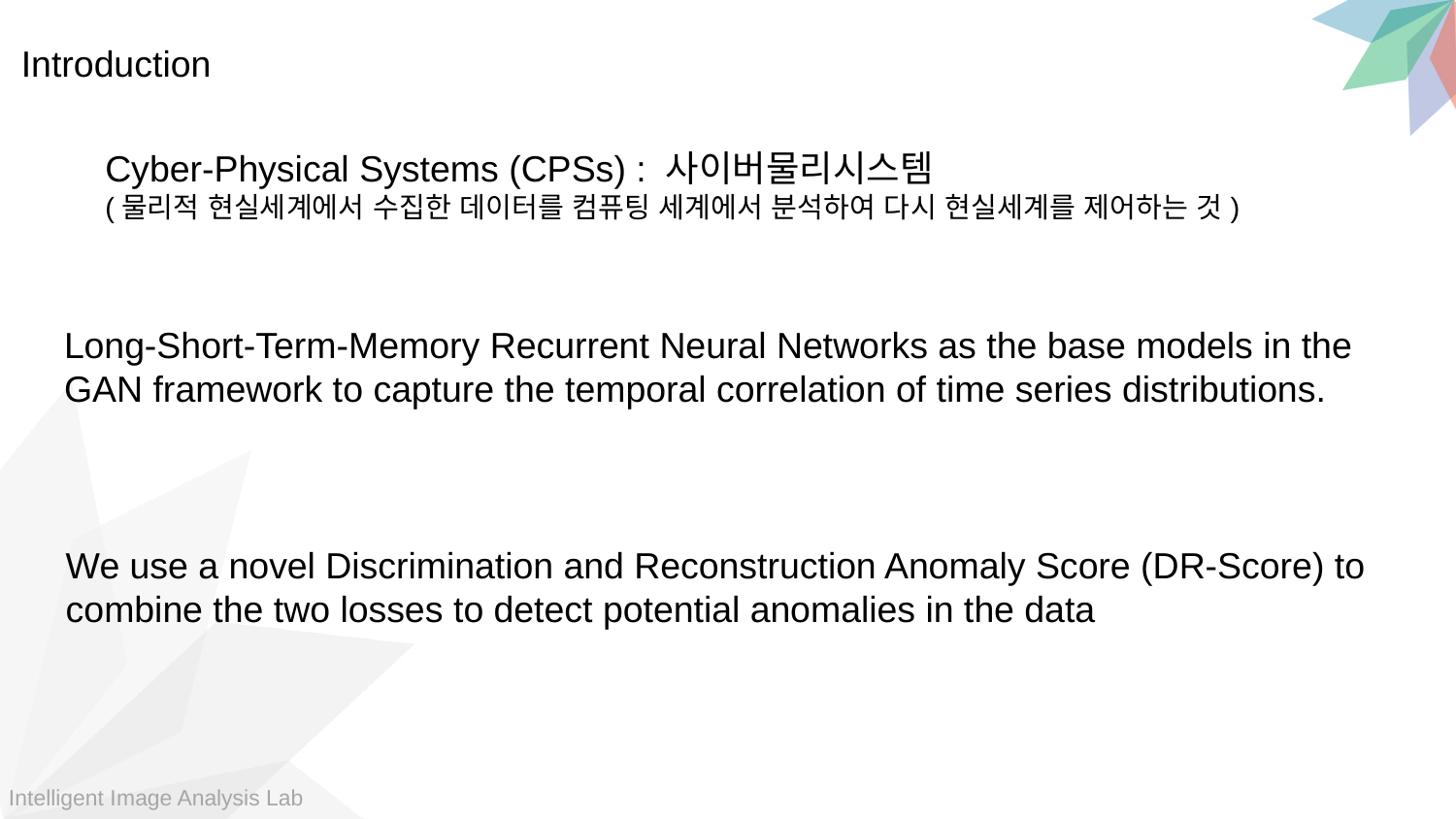

Introduction
Cyber-Physical Systems (CPSs) : 사이버물리시스템
(물리적 현실세계에서 수집한 데이터를 컴퓨팅 세계에서 분석하여 다시 현실세계를 제어하는 것)
Long-Short-Term-Memory Recurrent Neural Networks as the base models in the GAN framework to capture the temporal correlation of time series distributions.
We use a novel Discrimination and Reconstruction Anomaly Score (DR-Score) to combine the two losses to detect potential anomalies in the data